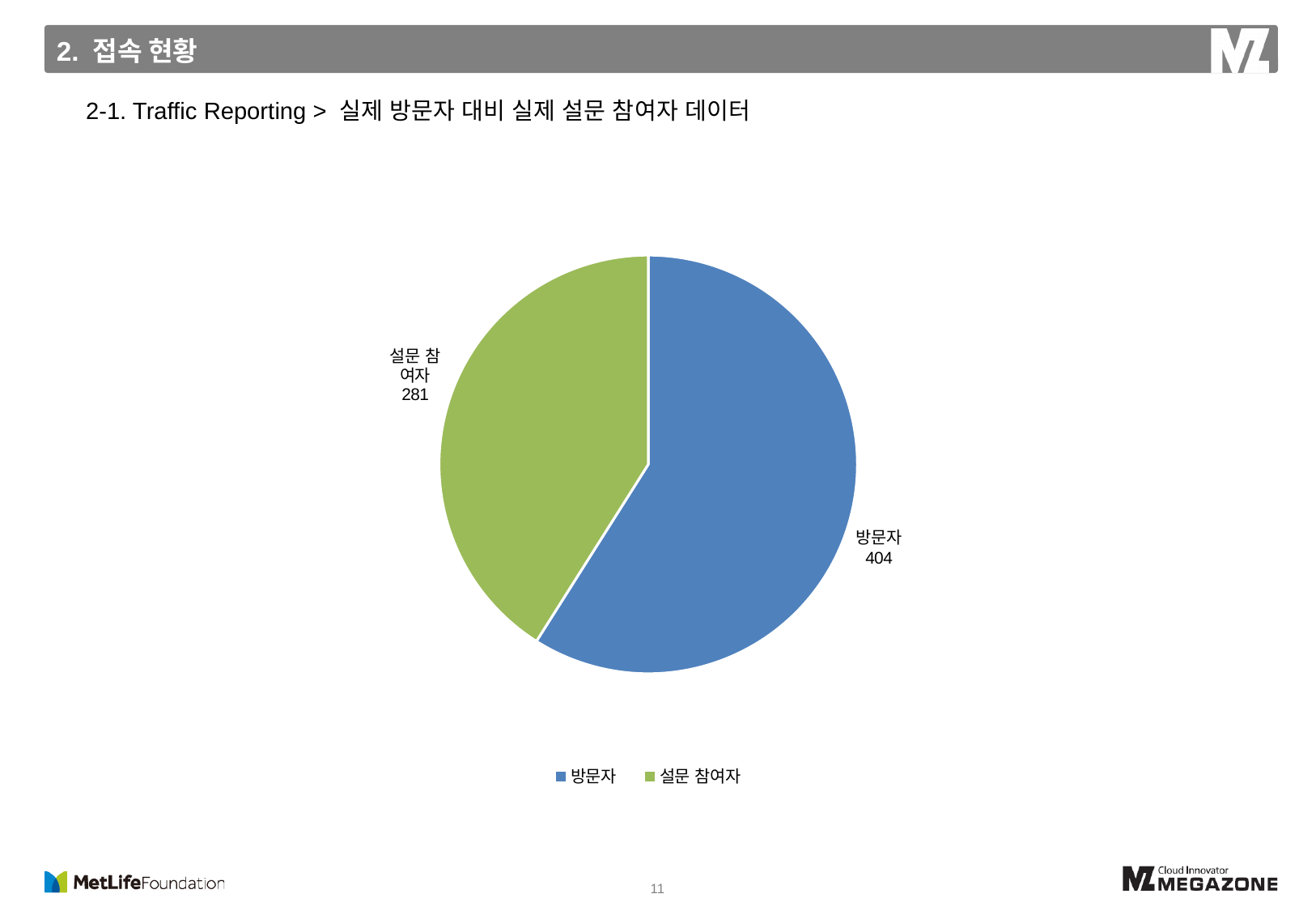

2. 접속 현황
2-1. Traffic Reporting > 실제 방문자 대비 실제 설문 참여자 데이터

### Chart

| Category | 판매 |
|---|---|
| 방문자 | 404.0 |
| 설문 참여자 | 281.0 |
11